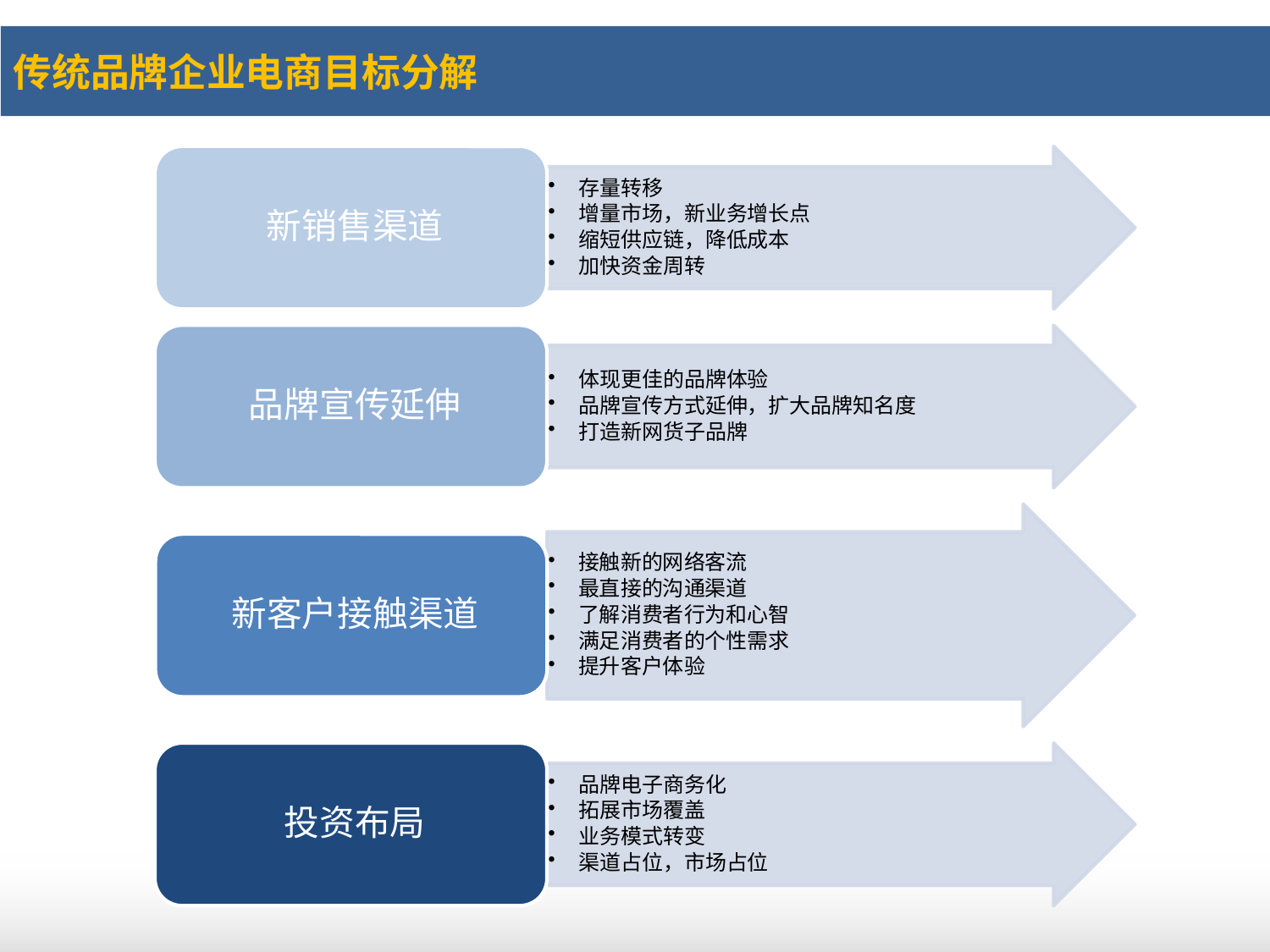

传统品牌企业电商目标分解
  存量转移
  增量市场，新业务增长点
  缩短供应链，降低成本
  加快资金周转
新销售渠道
  体现更佳的品牌体验
  品牌宣传方式延伸，扩大品牌知名度
  打造新网货子品牌
品牌宣传延伸
  接触新的网络客流
  最直接的沟通渠道
  了解消费者行为和心智
  满足消费者的个性需求
  提升客户体验
新客户接触渠道
  品牌电子商务化
  拓展市场覆盖
  业务模式转变
  渠道占位，市场占位
投资布局